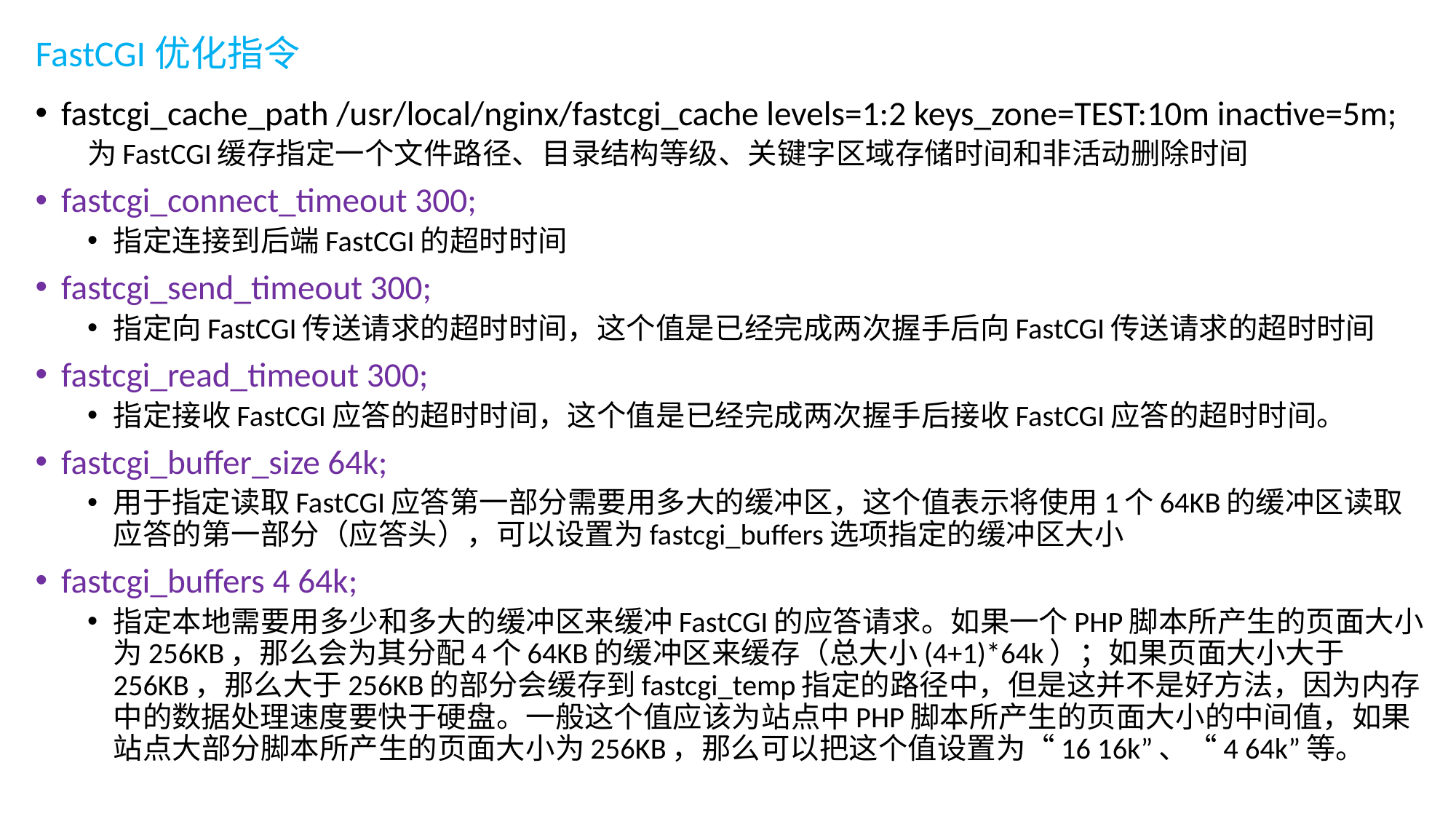

# FastCGI优化指令
fastcgi_cache_path /usr/local/nginx/fastcgi_cache levels=1:2 keys_zone=TEST:10m inactive=5m;
为FastCGI缓存指定一个文件路径、目录结构等级、关键字区域存储时间和非活动删除时间
fastcgi_connect_timeout 300;
指定连接到后端FastCGI的超时时间
fastcgi_send_timeout 300;
指定向FastCGI传送请求的超时时间，这个值是已经完成两次握手后向FastCGI传送请求的超时时间
fastcgi_read_timeout 300;
指定接收FastCGI应答的超时时间，这个值是已经完成两次握手后接收FastCGI应答的超时时间。
fastcgi_buffer_size 64k;
用于指定读取FastCGI应答第一部分需要用多大的缓冲区，这个值表示将使用1个64KB的缓冲区读取应答的第一部分（应答头），可以设置为fastcgi_buffers选项指定的缓冲区大小
fastcgi_buffers 4 64k;
指定本地需要用多少和多大的缓冲区来缓冲FastCGI的应答请求。如果一个PHP脚本所产生的页面大小为256KB，那么会为其分配4个64KB的缓冲区来缓存（总大小(4+1)*64k）；如果页面大小大于256KB，那么大于256KB的部分会缓存到fastcgi_temp指定的路径中，但是这并不是好方法，因为内存中的数据处理速度要快于硬盘。一般这个值应该为站点中PHP脚本所产生的页面大小的中间值，如果站点大部分脚本所产生的页面大小为256KB，那么可以把这个值设置为“16 16k”、“4 64k”等。